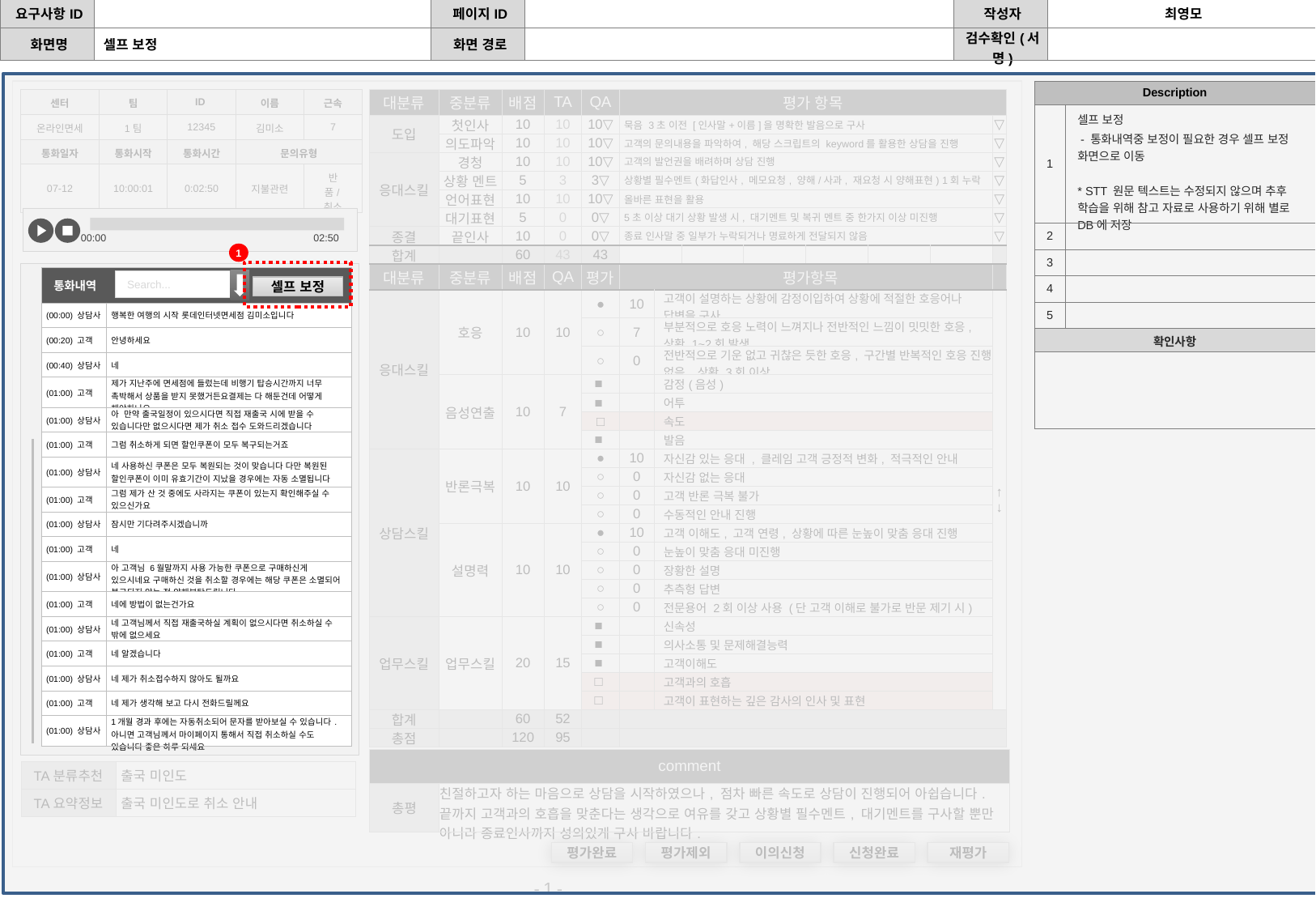

| 요구사항ID |  | 페이지ID |  | 작성자 | 최영모 |
| --- | --- | --- | --- | --- | --- |
| 화면명 | 셀프 보정 | 화면 경로 |  | 검수확인(서명) |  |

| Description |  |
| --- | --- |
| 1 | 셀프 보정 - 통화내역중 보정이 필요한 경우 셀프 보정 화면으로 이동 \* STT 원문 텍스트는 수정되지 않으며 추후 학습을 위해 참고 자료로 사용하기 위해 별로 DB에 저장 |
| 2 |  |
| 3 |  |
| 4 |  |
| 5 |  |
| 확인사항 |  |
|  |  |
| 센터 | 팀 | ID | 이름 | 근속 |
| --- | --- | --- | --- | --- |
| 온라인면세 | 1팀 | 12345 | 김미소 | 7 |
| 통화일자 | 통화시작 | 통화시간 | 문의유형 |  |
| 07-12 | 10:00:01 | 0:02:50 | 지불관련 | 반품/취소 |
| 대분류 | 중분류 | 배점 | TA | QA | 평가 항목 |  |  |  |  |  |  |  |
| --- | --- | --- | --- | --- | --- | --- | --- | --- | --- | --- | --- | --- |
| 도입 | 첫인사 | 10 | 10 | 10▽ | 묵음 3초 이전 [인사말+이름]을 명확한 발음으로 구사 |  |  |  |  |  |  | ▽ |
|  | 의도파악 | 10 | 10 | 10▽ | 고객의 문의내용을 파악하여, 해당 스크립트의 keyword를 활용한 상담을 진행 |  |  |  |  |  |  | ▽ |
| 응대스킬 | 경청 | 10 | 10 | 10▽ | 고객의 발언권을 배려하며 상담 진행 |  |  |  |  |  |  | ▽ |
|  | 상황 멘트 | 5 | 3 | 3▽ | 상황별 필수멘트(화답인사, 메모요청, 양해/사과, 재요청 시 양해표현) 1회 누락 |  |  |  |  |  |  | ▽ |
|  | 언어표현 | 10 | 10 | 10▽ | 올바른 표현을 활용 |  |  |  |  |  |  | ▽ |
|  | 대기표현 | 5 | 0 | 0▽ | 5초 이상 대기 상황 발생 시, 대기멘트 및 복귀 멘트 중 한가지 이상 미진행 |  |  |  |  |  |  | ▽ |
| 종결 | 끝인사 | 10 | 0 | 0▽ | 종료 인사말 중 일부가 누락되거나 명료하게 전달되지 않음 |  |  |  |  |  |  | ▽ |
| 합계 |  | 60 | 43 | 43 |  |  |  |  |  |  |  |  |
| 대분류 | 중분류 | 배점 | QA | 평가 | 평가항목 |  |  |  |  |  |  |  |
| 응대스킬 | 호응 | 10 | 10 | ● | 10 | 고객이 설명하는 상황에 감정이입하여 상황에 적절한 호응어나 답변을 구사 |  |  |  |  |  | ↑ ↓ |
|  |  |  |  | ○ | 7 | 부분적으로 호응 노력이 느껴지나 전반적인 느낌이 밋밋한 호응, 상황 1~2회 발생 |  |  |  |  |  |  |
|  |  |  |  | ○ | 0 | 전반적으로 기운 없고 귀찮은 듯한 호응, 구간별 반복적인 호응 진행 없음, 상황 3회 이상 |  |  |  |  |  |  |
|  | 음성연출 | 10 | 7 | ■ |  | 감정(음성) |  |  |  |  |  |  |
|  |  |  |  | ■ |  | 어투 |  |  |  |  |  |  |
|  |  |  |  | □ |  | 속도 |  |  |  |  |  |  |
|  |  |  |  | ■ |  | 발음 |  |  |  |  |  |  |
| 상담스킬 | 반론극복 | 10 | 10 | ● | 10 | 자신감 있는 응대 , 클레임 고객 긍정적 변화, 적극적인 안내 |  |  |  |  |  |  |
|  |  |  |  | ○ | 0 | 자신감 없는 응대 |  |  |  |  |  |  |
|  |  |  |  | ○ | 0 | 고객 반론 극복 불가 |  |  |  |  |  |  |
|  |  |  |  | ○ | 0 | 수동적인 안내 진행 |  |  |  |  |  |  |
|  | 설명력 | 10 | 10 | ● | 10 | 고객 이해도, 고객 연령, 상황에 따른 눈높이 맞춤 응대 진행 |  |  |  |  |  |  |
|  |  |  |  | ○ | 0 | 눈높이 맞춤 응대 미진행 |  |  |  |  |  |  |
|  |  |  |  | ○ | 0 | 장황한 설명 |  |  |  |  |  |  |
|  |  |  |  | ○ | 0 | 추측헝 답변 |  |  |  |  |  |  |
|  |  |  |  | ○ | 0 | 전문용어 2회 이상 사용 (단 고객 이해로 불가로 반문 제기 시) |  |  |  |  |  |  |
| 업무스킬 | 업무스킬 | 20 | 15 | ■ |  | 신속성 |  |  |  |  |  |  |
|  |  |  |  | ■ |  | 의사소통 및 문제해결능력 |  |  |  |  |  |  |
|  |  |  |  | ■ |  | 고객이해도 |  |  |  |  |  |  |
|  |  |  |  | □ |  | 고객과의 호흡 |  |  |  |  |  |  |
|  |  |  |  | □ |  | 고객이 표현하는 깊은 감사의 인사 및 표현 |  |  |  |  |  |  |
| 합계 |  | 60 | 52 |  |  |  |  |  |  |  |  |  |
| 총점 |  | 120 | 95 |  |  |  |  |  |  |  |  |  |

00:00
02:50

1

| 통화내역 |  |
| --- | --- |
| (00:00) 상담사 | 행복한 여행의 시작 롯데인터넷면세점 김미소입니다 |
| (00:20) 고객 | 안녕하세요 |
| (00:40) 상담사 | 네 |
| (01:00) 고객 | 제가 지난주에 면세점에 들렀는데 비행기 탑승시간까지 너무 촉박해서 상품을 받지 못했거든요결제는 다 해둔건데 어떻게 해야하나요 |
| (01:00) 상담사 | 아 만약 출국일정이 있으시다면 직접 재출국 시에 받을 수 있습니다만 없으시다면 제가 취소 접수 도와드리겠습니다 |
| (01:00) 고객 | 그럼 취소하게 되면 할인쿠폰이 모두 복구되는거죠 |
| (01:00) 상담사 | 네 사용하신 쿠폰은 모두 복원되는 것이 맞습니다 다만 복원된 할인쿠폰이 이미 유효기간이 지났을 경우에는 자동 소멸됩니다 |
| (01:00) 고객 | 그럼 제가 산 것 중에도 사라지는 쿠폰이 있는지 확인해주실 수 있으신가요 |
| (01:00) 상담사 | 잠시만 기다려주시겠습니까 |
| (01:00) 고객 | 네 |
| (01:00) 상담사 | 아 고객님 6월말까지 사용 가능한 쿠폰으로 구매하신게 있으시네요 구매하신 것을 취소할 경우에는 해당 쿠폰은 소멸되어 복구되지 않는 점 양해부탁드립니다. |
| (01:00) 고객 | 네에 방법이 없는건가요 |
| (01:00) 상담사 | 네 고객님께서 직접 재출국하실 계획이 없으시다면 취소하실 수 밖에 없으세요 |
| (01:00) 고객 | 네 알겠습니다 |
| (01:00) 상담사 | 네 제가 취소접수하지 않아도 될까요 |
| (01:00) 고객 | 네 제가 생각해 보고 다시 전화드릴께요 |
| (01:00) 상담사 | 1개월 경과 후에는 자동취소되어 문자를 받아보실 수 있습니다. 아니면 고객님께서 마이페이지 통해서 직접 취소하실 수도 있습니다 좋은 하루 되세요 |

Search...
셀프 보정
| comment |  |
| --- | --- |
| 총평 | 친절하고자 하는 마음으로 상담을 시작하였으나, 점차 빠른 속도로 상담이 진행되어 아쉽습니다. 끝까지 고객과의 호흡을 맞춘다는 생각으로 여유를 갖고 상황별 필수멘트, 대기멘트를 구사할 뿐만 아니라 종료인사까지 성의있게 구사 바랍니다. |
| TA분류추천 | 출국 미인도 |
| --- | --- |
| TA요약정보 | 출국 미인도로 취소 안내 |
평가완료
평가제외
이의신청
신청완료
재평가